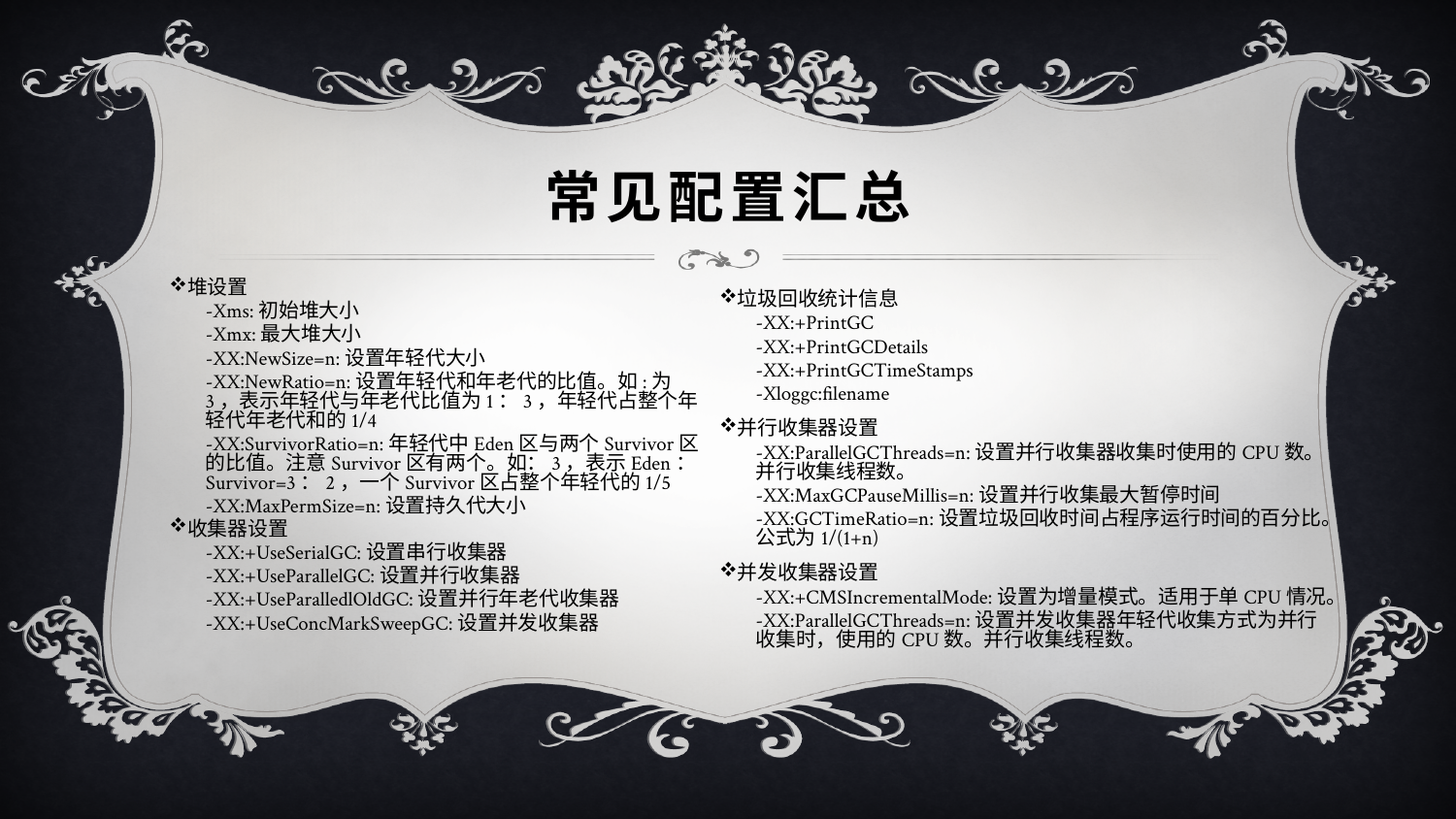

# 常见配置汇总
堆设置
-Xms:初始堆大小
-Xmx:最大堆大小
-XX:NewSize=n:设置年轻代大小
-XX:NewRatio=n:设置年轻代和年老代的比值。如:为3，表示年轻代与年老代比值为1：3，年轻代占整个年轻代年老代和的1/4
-XX:SurvivorRatio=n:年轻代中Eden区与两个Survivor区的比值。注意Survivor区有两个。如：3，表示Eden：Survivor=3：2，一个Survivor区占整个年轻代的1/5
-XX:MaxPermSize=n:设置持久代大小
收集器设置
-XX:+UseSerialGC:设置串行收集器
-XX:+UseParallelGC:设置并行收集器
-XX:+UseParalledlOldGC:设置并行年老代收集器
-XX:+UseConcMarkSweepGC:设置并发收集器
垃圾回收统计信息
-XX:+PrintGC
-XX:+PrintGCDetails
-XX:+PrintGCTimeStamps
-Xloggc:filename
并行收集器设置
-XX:ParallelGCThreads=n:设置并行收集器收集时使用的CPU数。并行收集线程数。
-XX:MaxGCPauseMillis=n:设置并行收集最大暂停时间
-XX:GCTimeRatio=n:设置垃圾回收时间占程序运行时间的百分比。公式为1/(1+n)
并发收集器设置
-XX:+CMSIncrementalMode:设置为增量模式。适用于单CPU情况。
-XX:ParallelGCThreads=n:设置并发收集器年轻代收集方式为并行收集时，使用的CPU数。并行收集线程数。